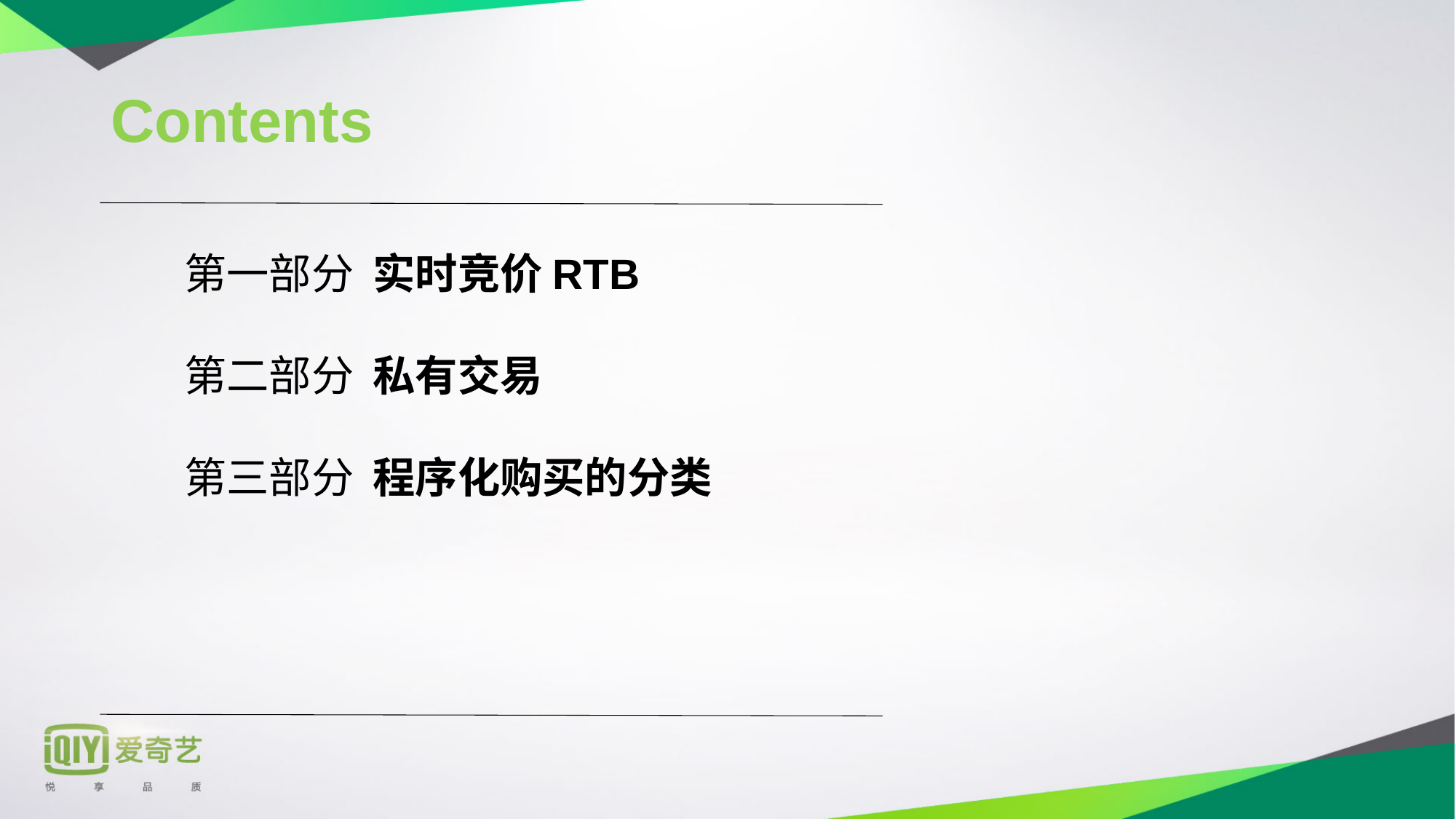

# Contents
第一部分  实时竞价RTB
第二部分  私有交易
第三部分  程序化购买的分类